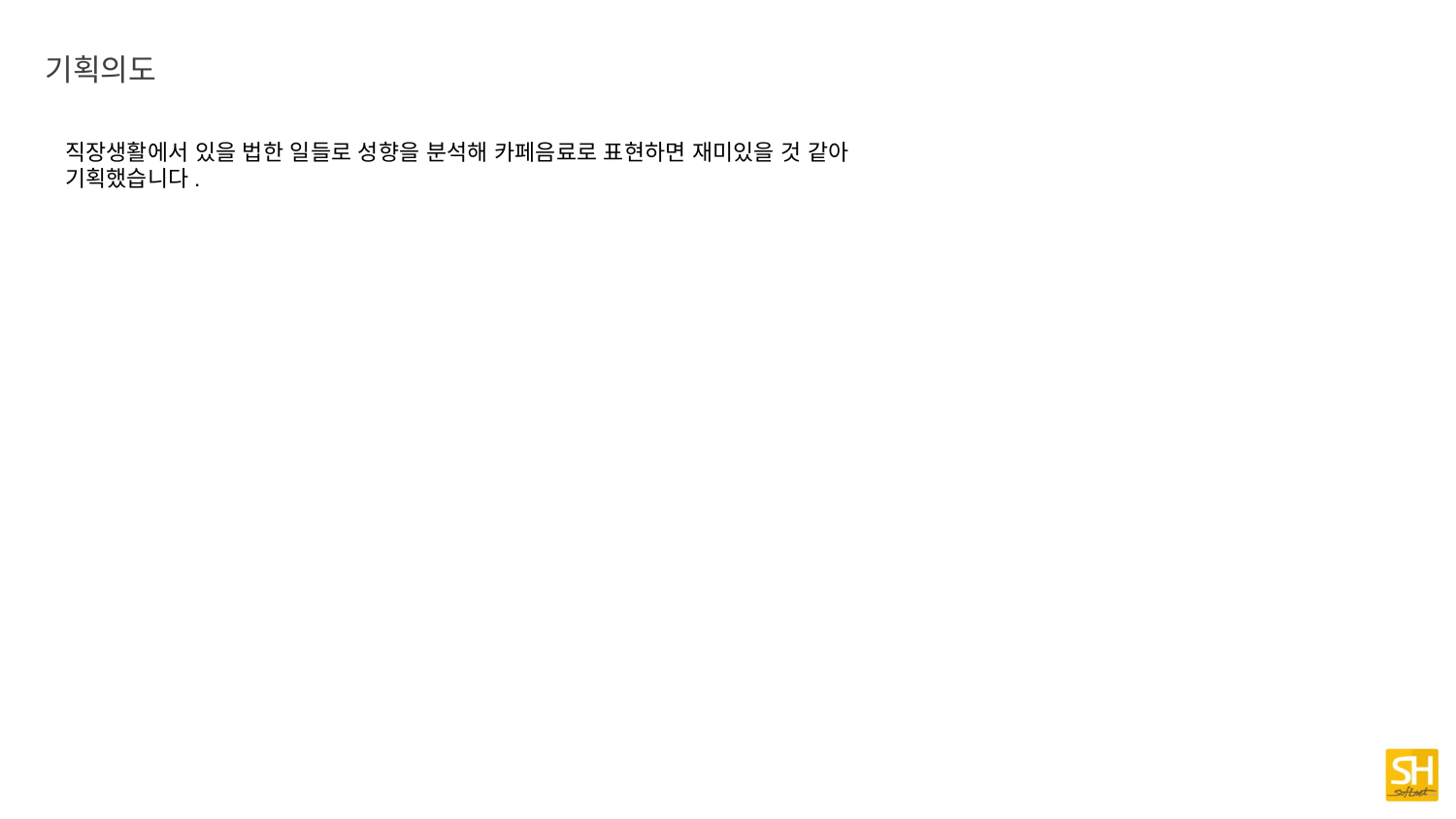

기획의도
직장생활에서 있을 법한 일들로 성향을 분석해 카페음료로 표현하면 재미있을 것 같아 기획했습니다.